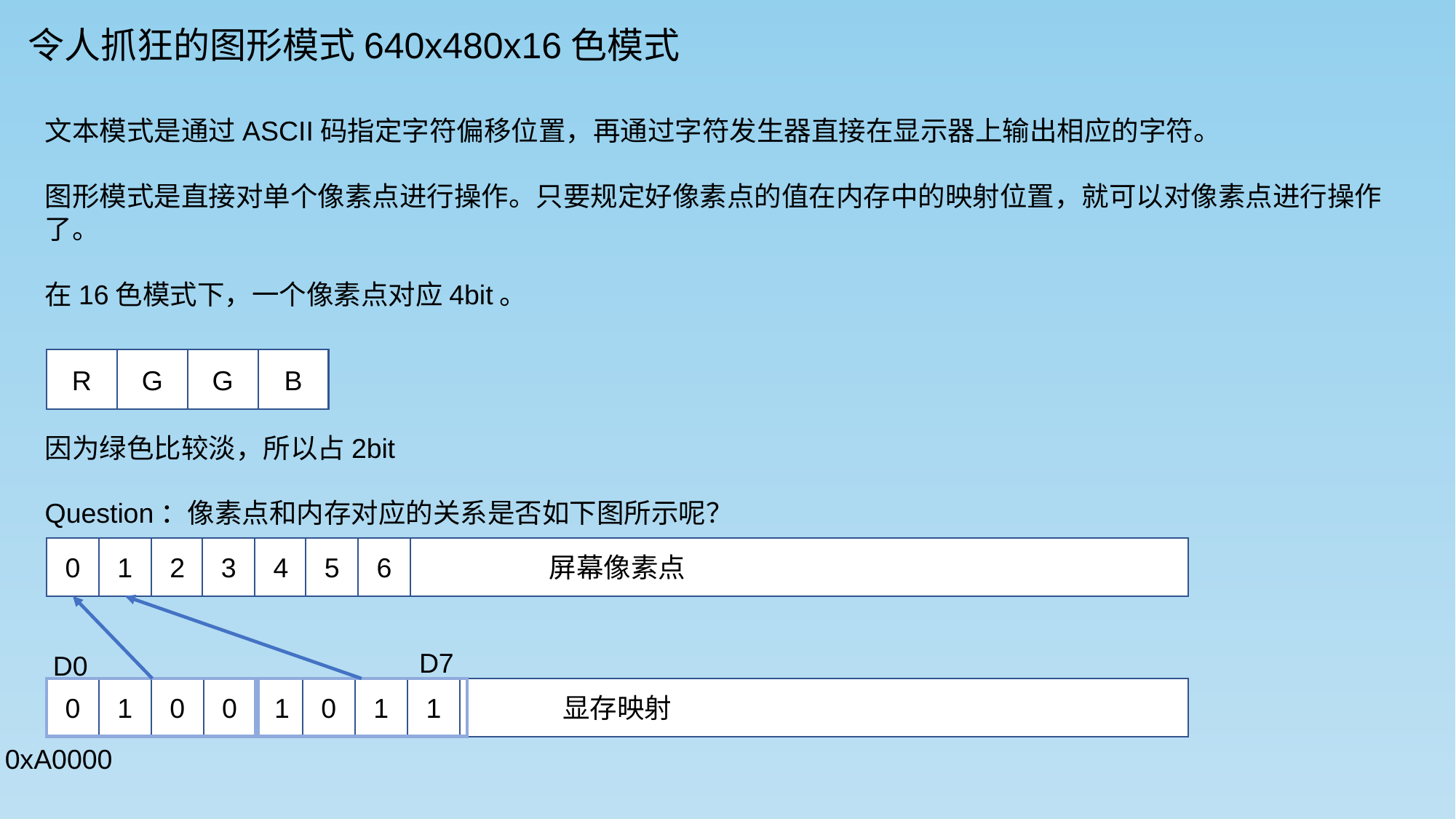

令人抓狂的图形模式640x480x16色模式
文本模式是通过ASCII码指定字符偏移位置，再通过字符发生器直接在显示器上输出相应的字符。

图形模式是直接对单个像素点进行操作。只要规定好像素点的值在内存中的映射位置，就可以对像素点进行操作了。

在16色模式下，一个像素点对应4bit。
R
G
G
B

因为绿色比较淡，所以占2bit
Question：像素点和内存对应的关系是否如下图所示呢？
0
屏幕像素点
4
6
1
2
3
5
D7
D0

显存映射
0
1
0
0
1

0
1
1
0xA0000